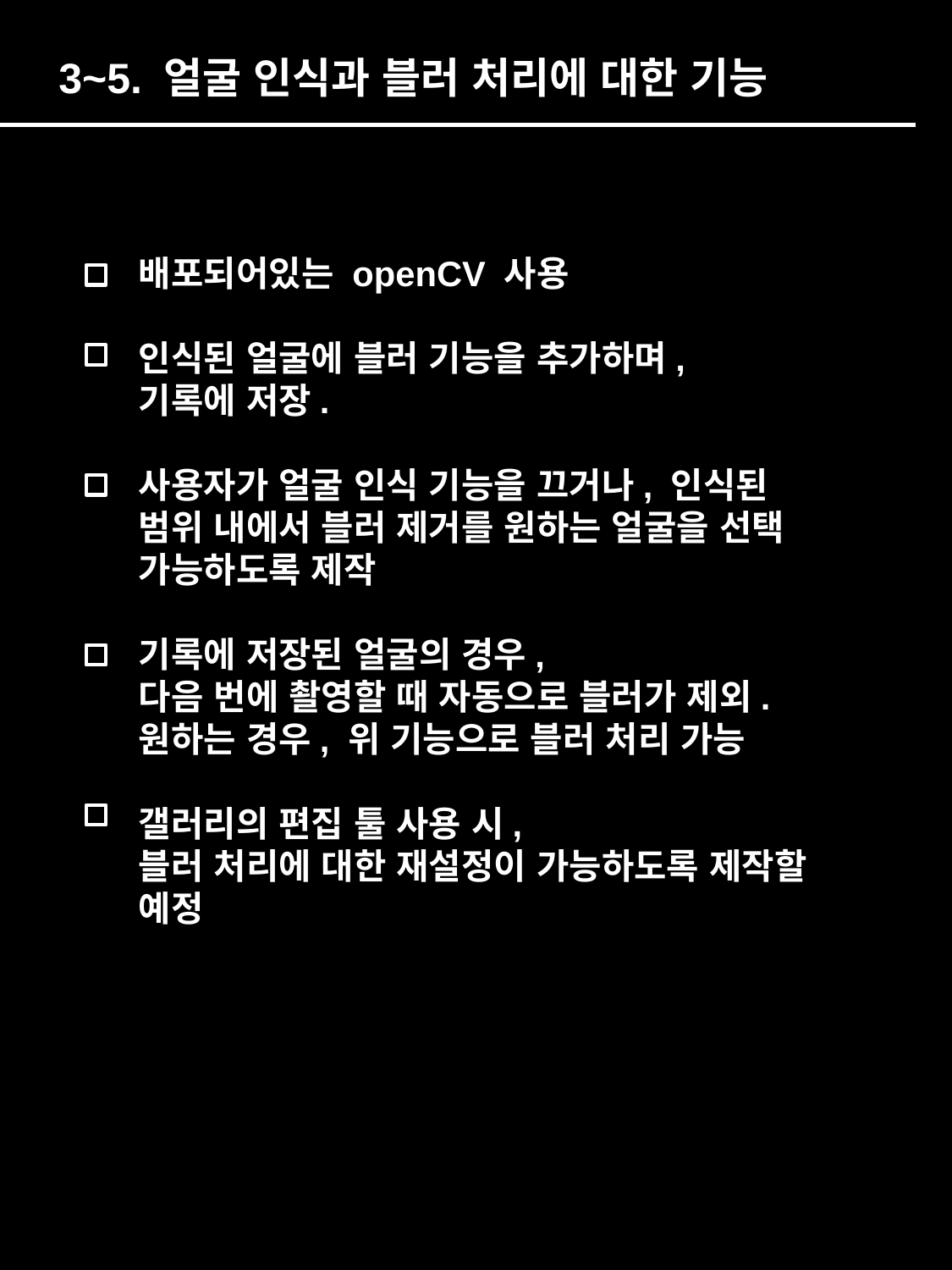

3~5. 얼굴 인식과 블러 처리에 대한 기능
배포되어있는 openCV 사용

인식된 얼굴에 블러 기능을 추가하며,
기록에 저장.

사용자가 얼굴 인식 기능을 끄거나, 인식된 범위 내에서 블러 제거를 원하는 얼굴을 선택 가능하도록 제작

기록에 저장된 얼굴의 경우,
다음 번에 촬영할 때 자동으로 블러가 제외.
원하는 경우, 위 기능으로 블러 처리 가능

갤러리의 편집 툴 사용 시,
블러 처리에 대한 재설정이 가능하도록 제작할 예정